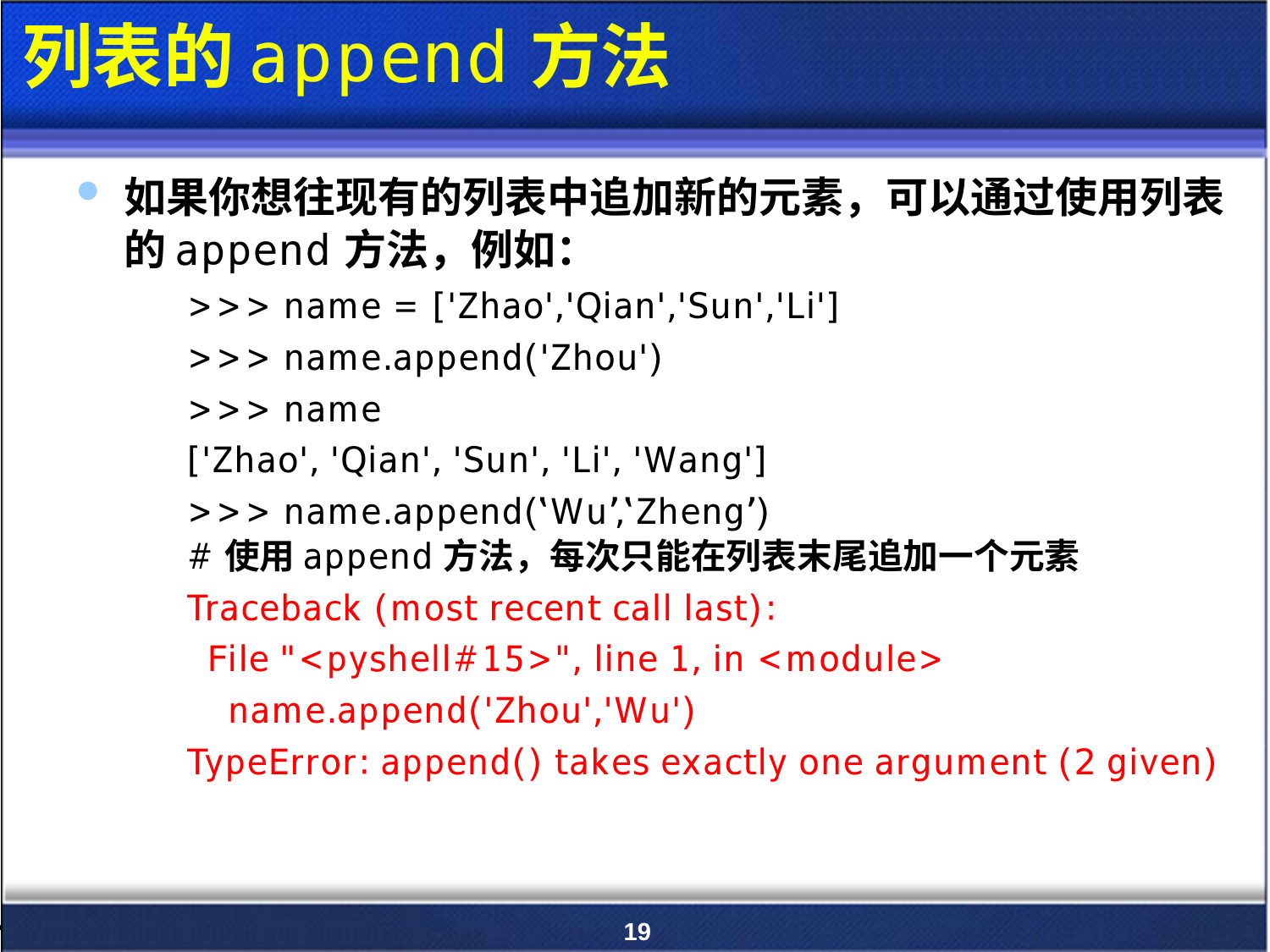

# 列表的append方法
如果你想往现有的列表中追加新的元素，可以通过使用列表的append方法，例如：
>>> name = ['Zhao','Qian','Sun','Li']
>>> name.append('Zhou')
>>> name
['Zhao', 'Qian', 'Sun', 'Li', 'Wang']
>>> name.append(‘Wu’,‘Zheng’)
#使用append方法，每次只能在列表末尾追加一个元素
Traceback (most recent call last):
  File "<pyshell#15>", line 1, in <module>
    name.append('Zhou','Wu')
TypeError: append() takes exactly one argument (2 given)

19